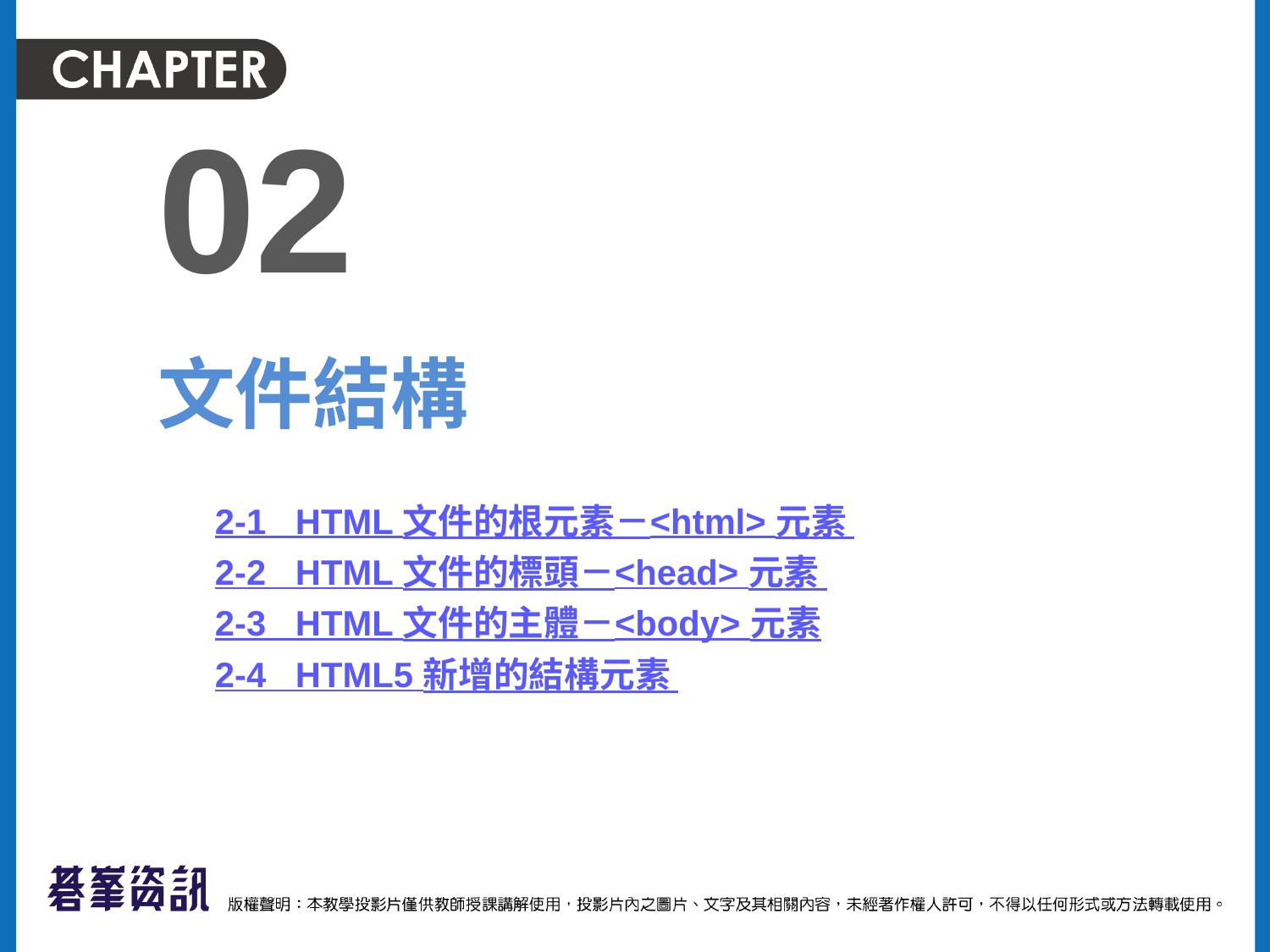

02
文件結構
2-1   HTML 文件的根元素－<html> 元素
2-2   HTML 文件的標頭－<head> 元素
2-3   HTML 文件的主體－<body> 元素
2-4   HTML5 新增的結構元素